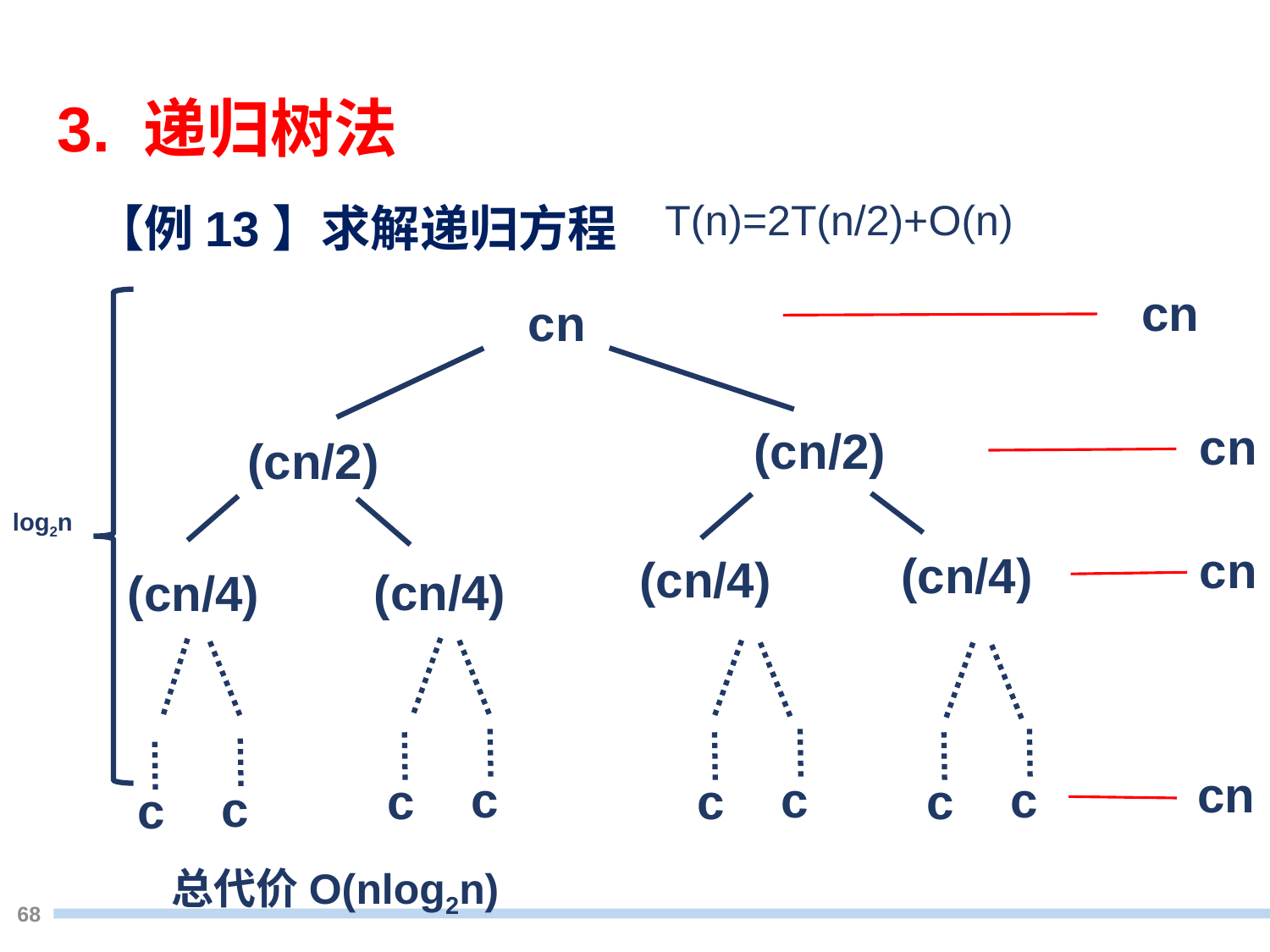

3. 递归树法
【例13】求解递归方程
T(n)=2T(n/2)+O(n)
cn
cn
(cn/2)
(cn/2)
(cn/4)
(cn/4)
(cn/4)
(cn/4)

log2n
cn
cn
cn
c
c
c
c
c
c
c
c
总代价O(nlog2n)
68